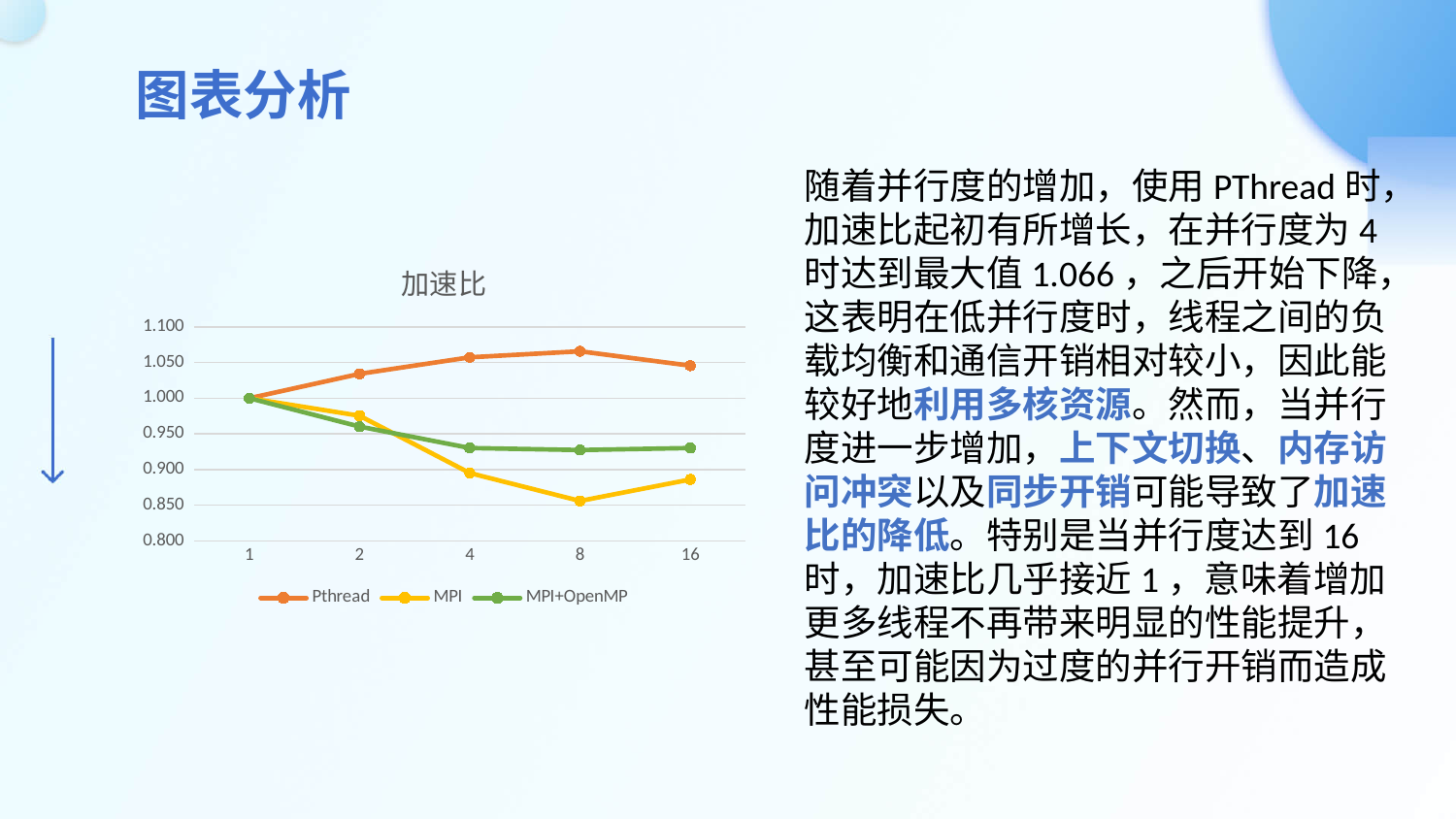

图表分析
随着并行度的增加，使用PThread时，加速比起初有所增长，在并行度为4时达到最大值1.066，之后开始下降，这表明在低并行度时，线程之间的负载均衡和通信开销相对较小，因此能较好地利用多核资源。然而，当并行度进一步增加，上下文切换、内存访问冲突以及同步开销可能导致了加速比的降低。特别是当并行度达到16时，加速比几乎接近1，意味着增加更多线程不再带来明显的性能提升，甚至可能因为过度的并行开销而造成性能损失。

### Chart: 加速比

| Category | Pthread | MPI | MPI+OpenMP |
|---|---|---|---|
| 1 | 1.0 | 1.0 | 1.0 |
| 2 | 1.034065934065934 | 0.975452196382429 | 0.9601769911504424 |
| 4 | 1.0573033707865167 | 0.895080023710729 | 0.9301898346601346 |
| 8 | 1.0656851642129104 | 0.8560090702947846 | 0.9273504273504274 |
| 16 | 1.0455555555555556 | 0.8861502347417841 | 0.9301898346601346 |